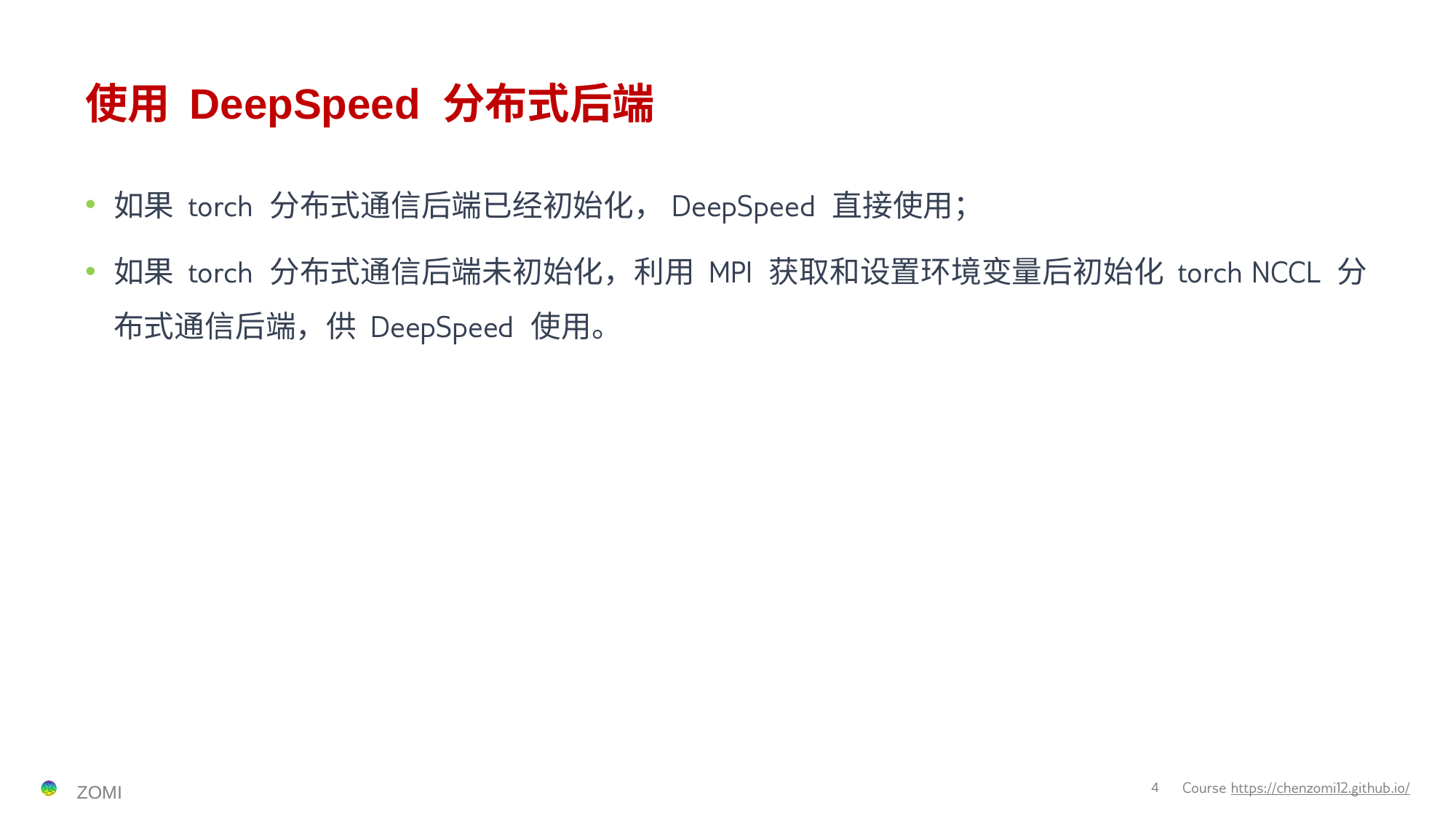

# 使用 DeepSpeed 分布式后端
如果 torch 分布式通信后端已经初始化，DeepSpeed 直接使用；
如果 torch 分布式通信后端未初始化，利用 MPI 获取和设置环境变量后初始化 torch NCCL 分布式通信后端，供 DeepSpeed 使用。